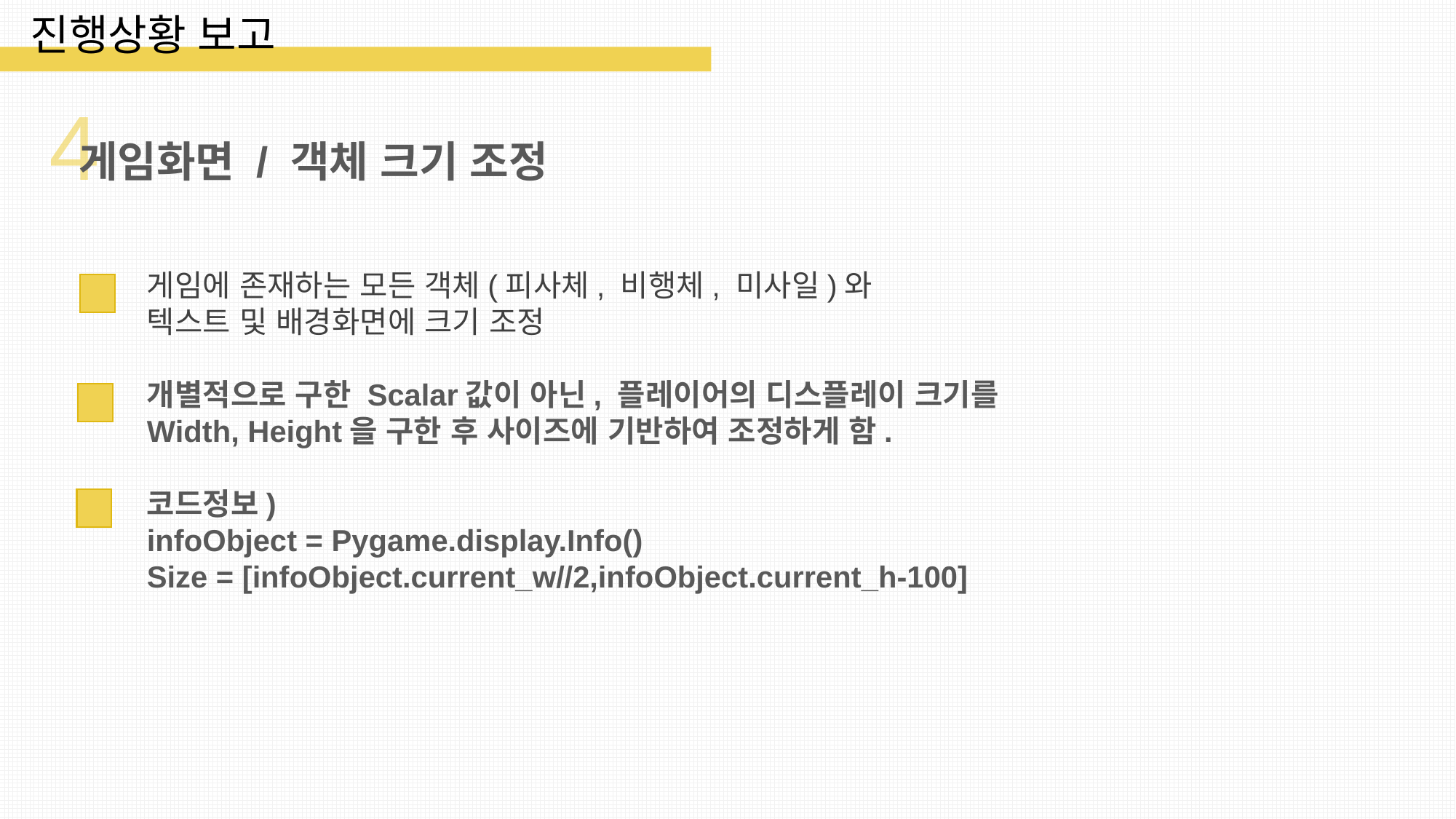

진행상황 보고

4
게임화면 / 객체 크기 조정
게임에 존재하는 모든 객체(피사체, 비행체, 미사일)와
텍스트 및 배경화면에 크기 조정

개별적으로 구한 Scalar값이 아닌, 플레이어의 디스플레이 크기를
Width, Height을 구한 후 사이즈에 기반하여 조정하게 함.

코드정보)
infoObject = Pygame.display.Info()
Size = [infoObject.current_w//2,infoObject.current_h-100]